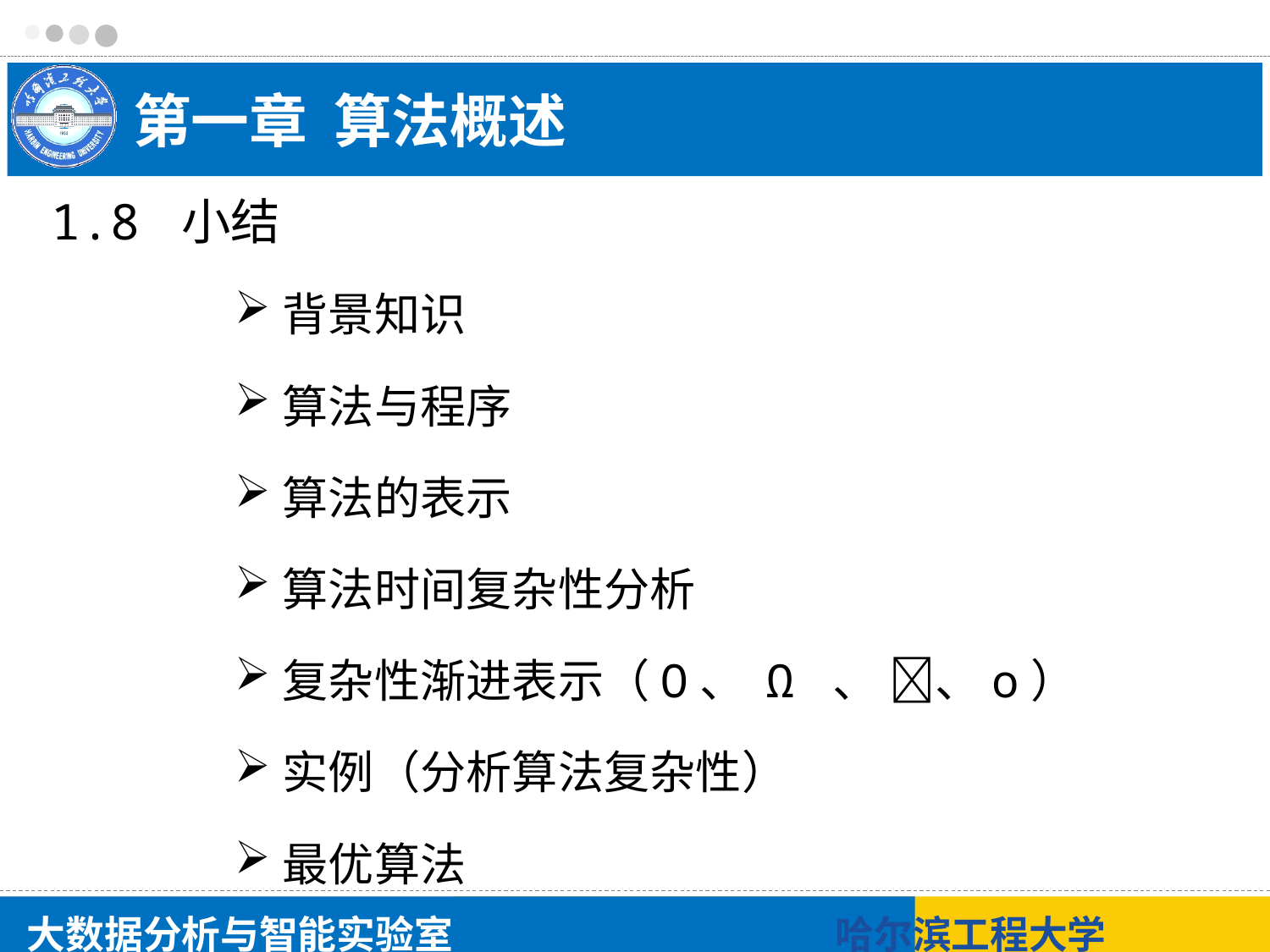

第一章  算法概述
1.8 小结
背景知识
算法与程序
算法的表示
算法时间复杂性分析
复杂性渐进表示（O、 Ω 、 θ、o）
实例（分析算法复杂性）
最优算法